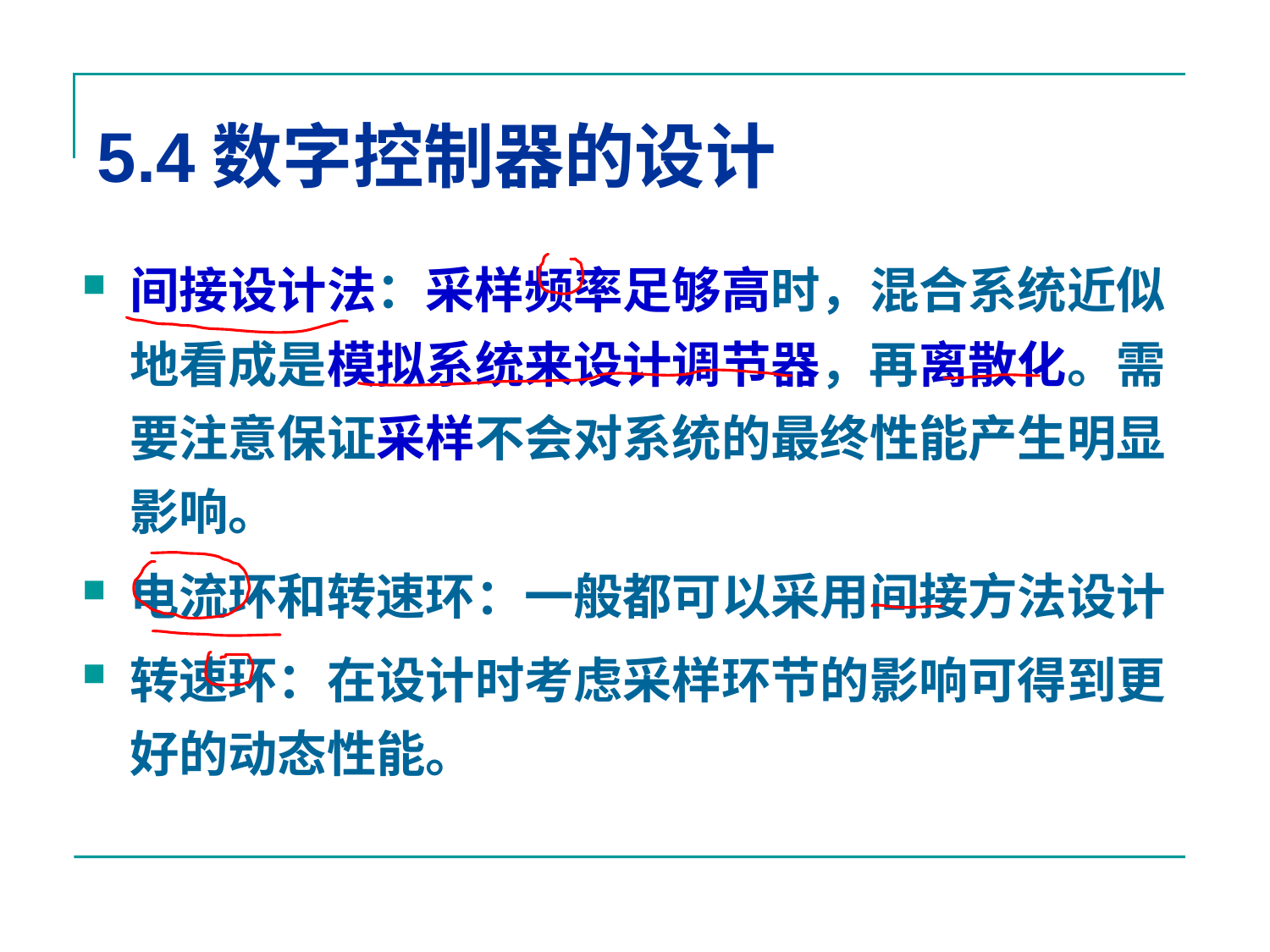

# 5.4数字控制器的设计
间接设计法：采样频率足够高时，混合系统近似地看成是模拟系统来设计调节器，再离散化。需要注意保证采样不会对系统的最终性能产生明显影响。
电流环和转速环：一般都可以采用间接方法设计
转速环：在设计时考虑采样环节的影响可得到更好的动态性能。